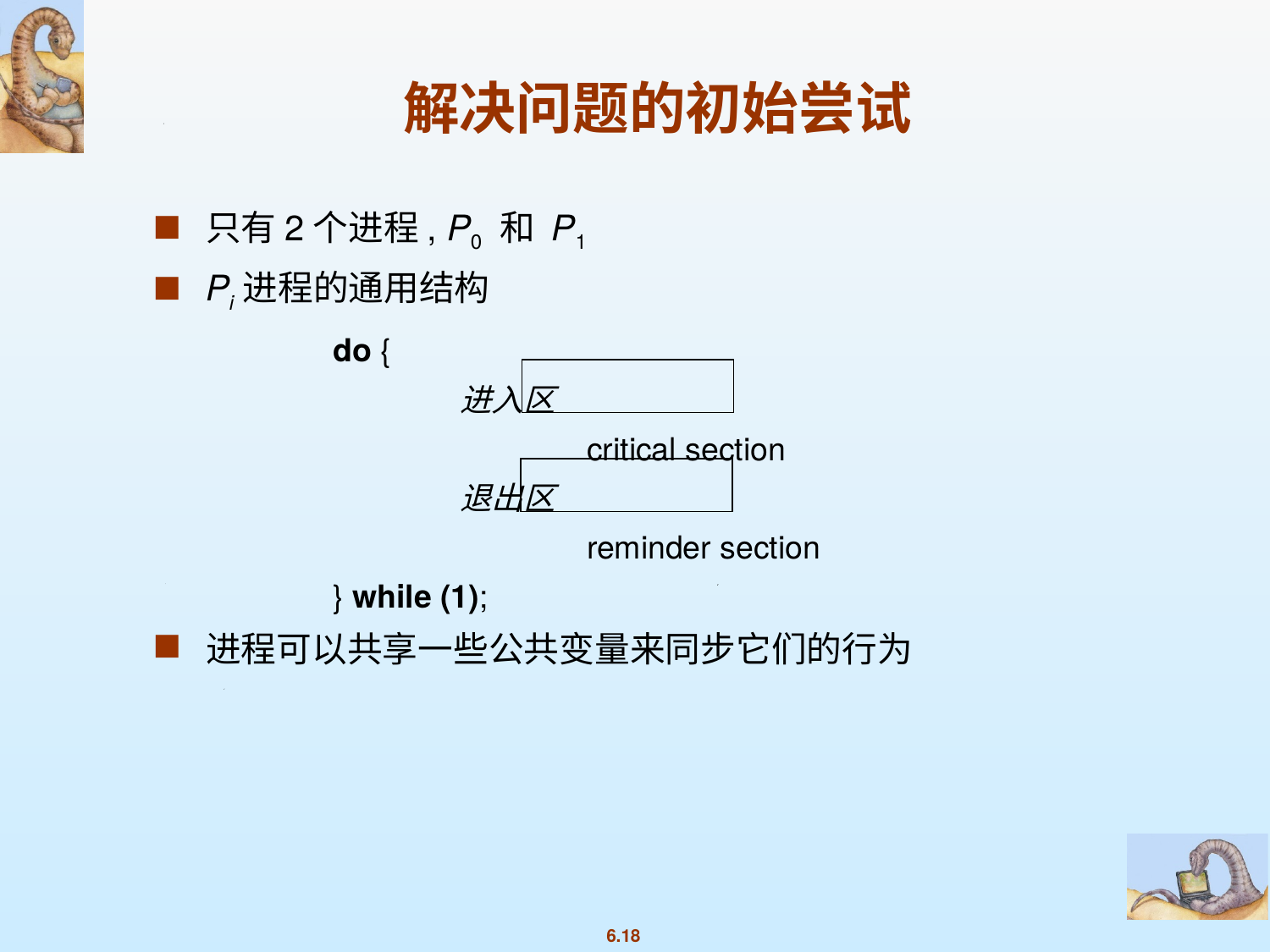

解决问题的初始尝试
只有2个进程, P0 和 P1
Pi进程的通用结构
		do {
			进入区
				critical section
			退出区
				reminder section
		} while (1);
进程可以共享一些公共变量来同步它们的行为